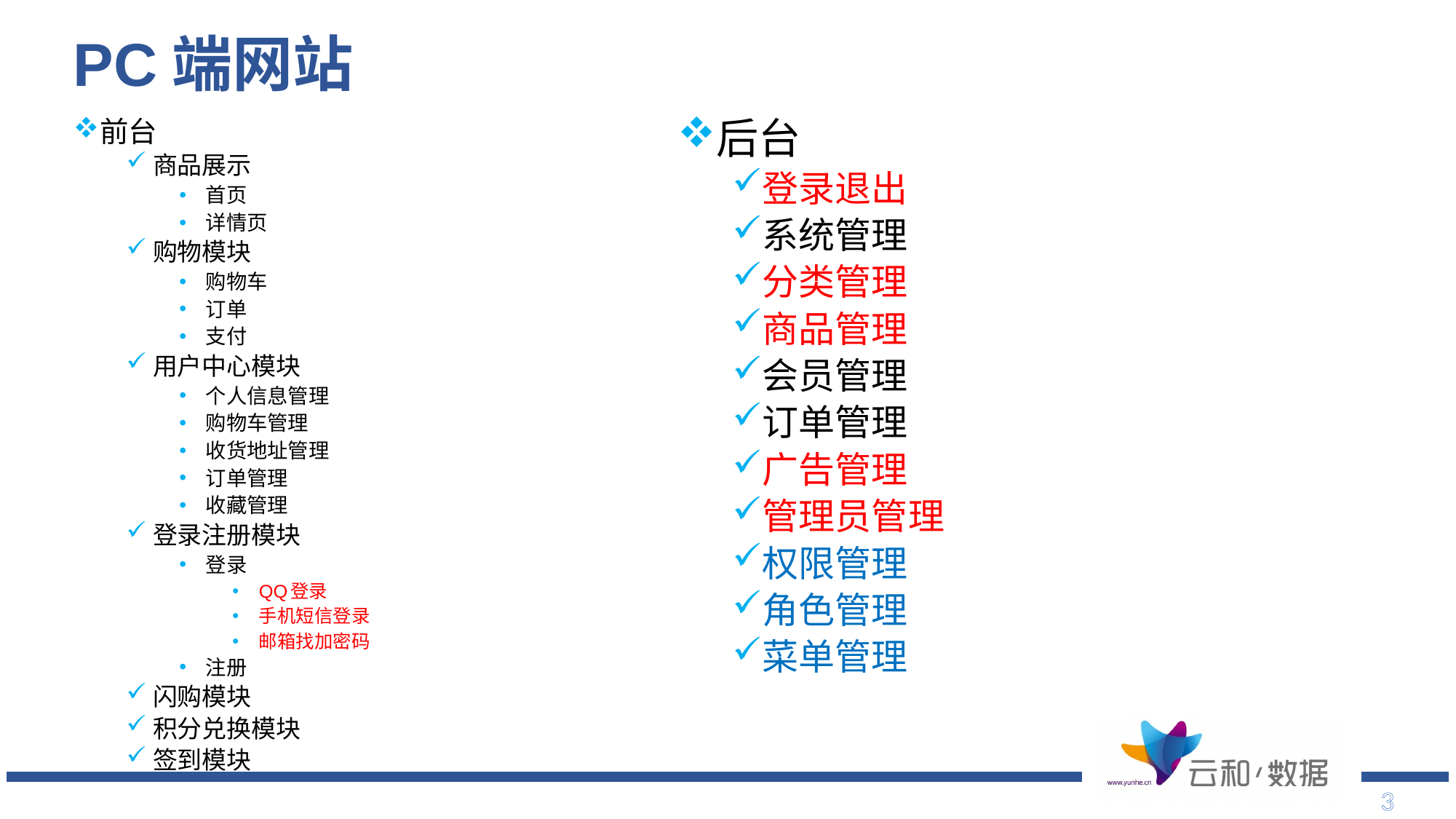

# PC端网站
前台
商品展示
首页
详情页
购物模块
购物车
订单
支付
用户中心模块
个人信息管理
购物车管理
收货地址管理
订单管理
收藏管理
登录注册模块
登录
QQ登录
手机短信登录
邮箱找加密码
注册
闪购模块
积分兑换模块
签到模块

后台
登录退出
系统管理
分类管理
商品管理
会员管理
订单管理
广告管理
管理员管理
权限管理
角色管理
菜单管理